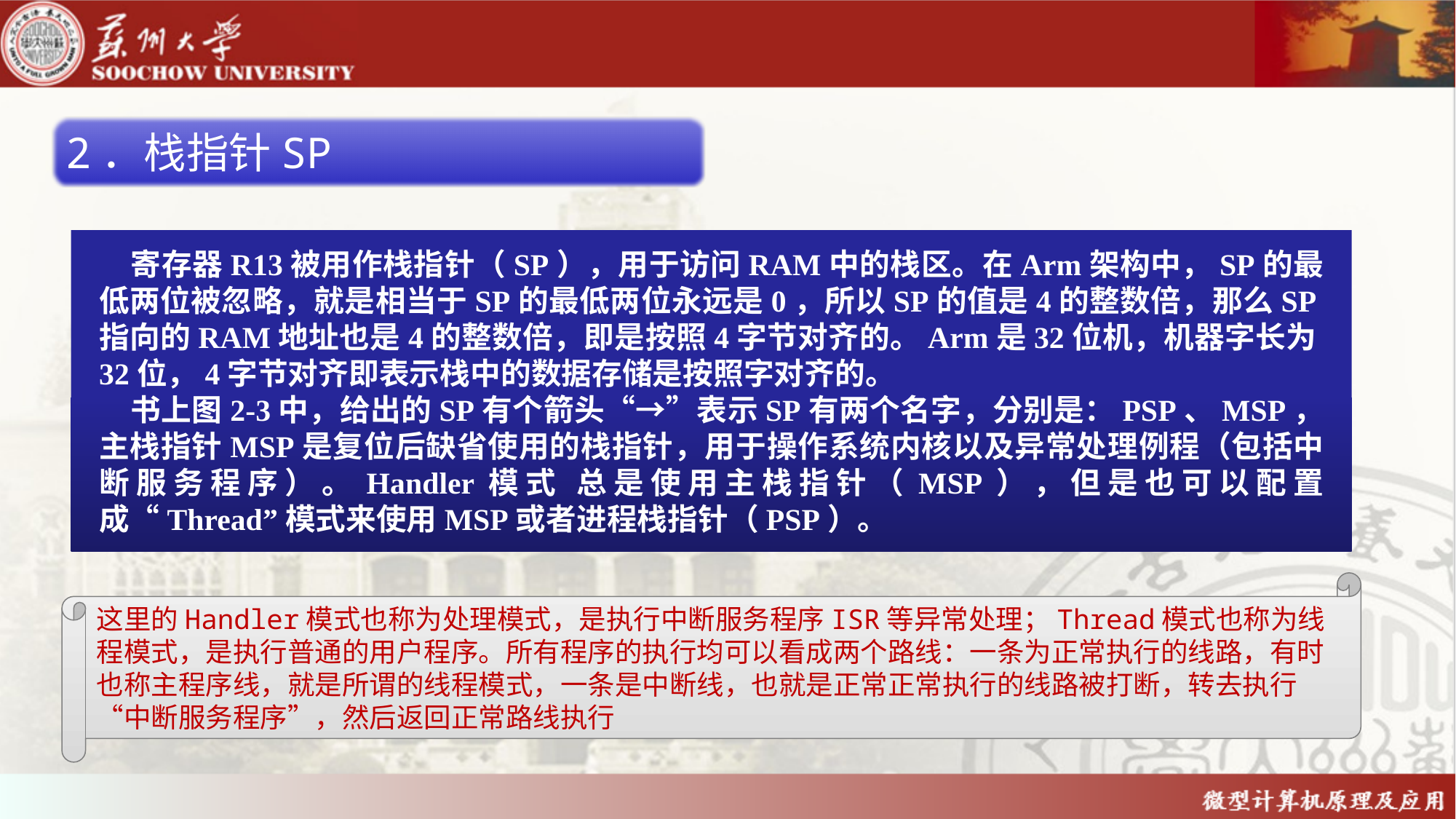

2．栈指针SP
寄存器R13被用作栈指针（SP），用于访问RAM中的栈区。在Arm架构中，SP的最低两位被忽略，就是相当于SP的最低两位永远是0，所以SP的值是4的整数倍，那么SP指向的RAM地址也是4的整数倍，即是按照4字节对齐的。Arm是32位机，机器字长为32位，4字节对齐即表示栈中的数据存储是按照字对齐的。
书上图2-3中，给出的SP有个箭头“→”表示SP有两个名字，分别是：PSP、MSP，主栈指针MSP是复位后缺省使用的栈指针，用于操作系统内核以及异常处理例程（包括中断服务程序）。Handler模式 总是使用主栈指针（MSP），但是也可以配置成“Thread”模式来使用MSP或者进程栈指针（PSP）。
这里的Handler模式也称为处理模式，是执行中断服务程序ISR等异常处理；Thread模式也称为线程模式，是执行普通的用户程序。所有程序的执行均可以看成两个路线：一条为正常执行的线路，有时也称主程序线，就是所谓的线程模式，一条是中断线，也就是正常正常执行的线路被打断，转去执行“中断服务程序”，然后返回正常路线执行